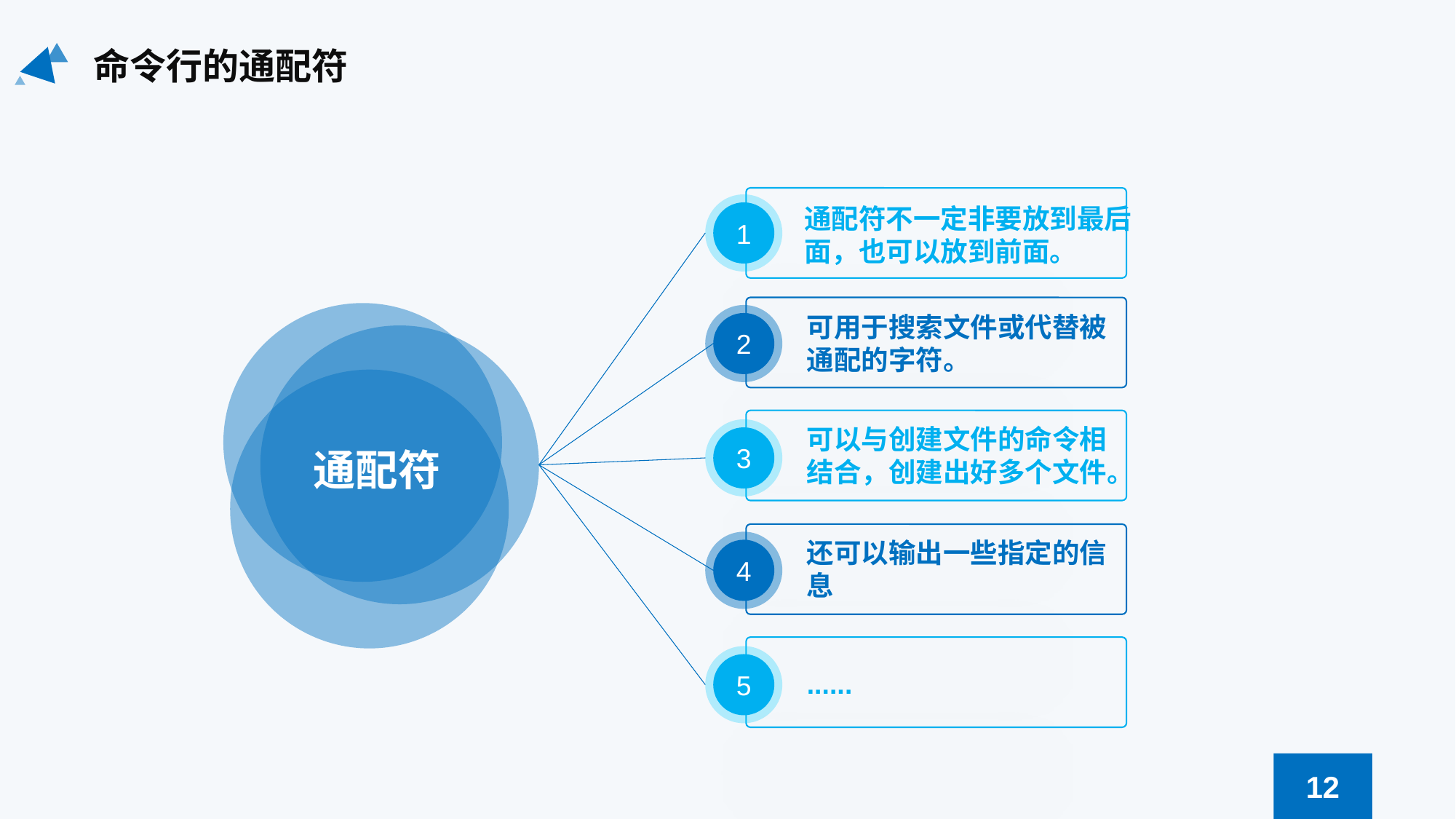

命令行的通配符

通配符不一定非要放到最后面，也可以放到前面。
1

可用于搜索文件或代替被通配的字符。
2

可以与创建文件的命令相结合，创建出好多个文件。

3
通配符

还可以输出一些指定的信息

4

5
......

12